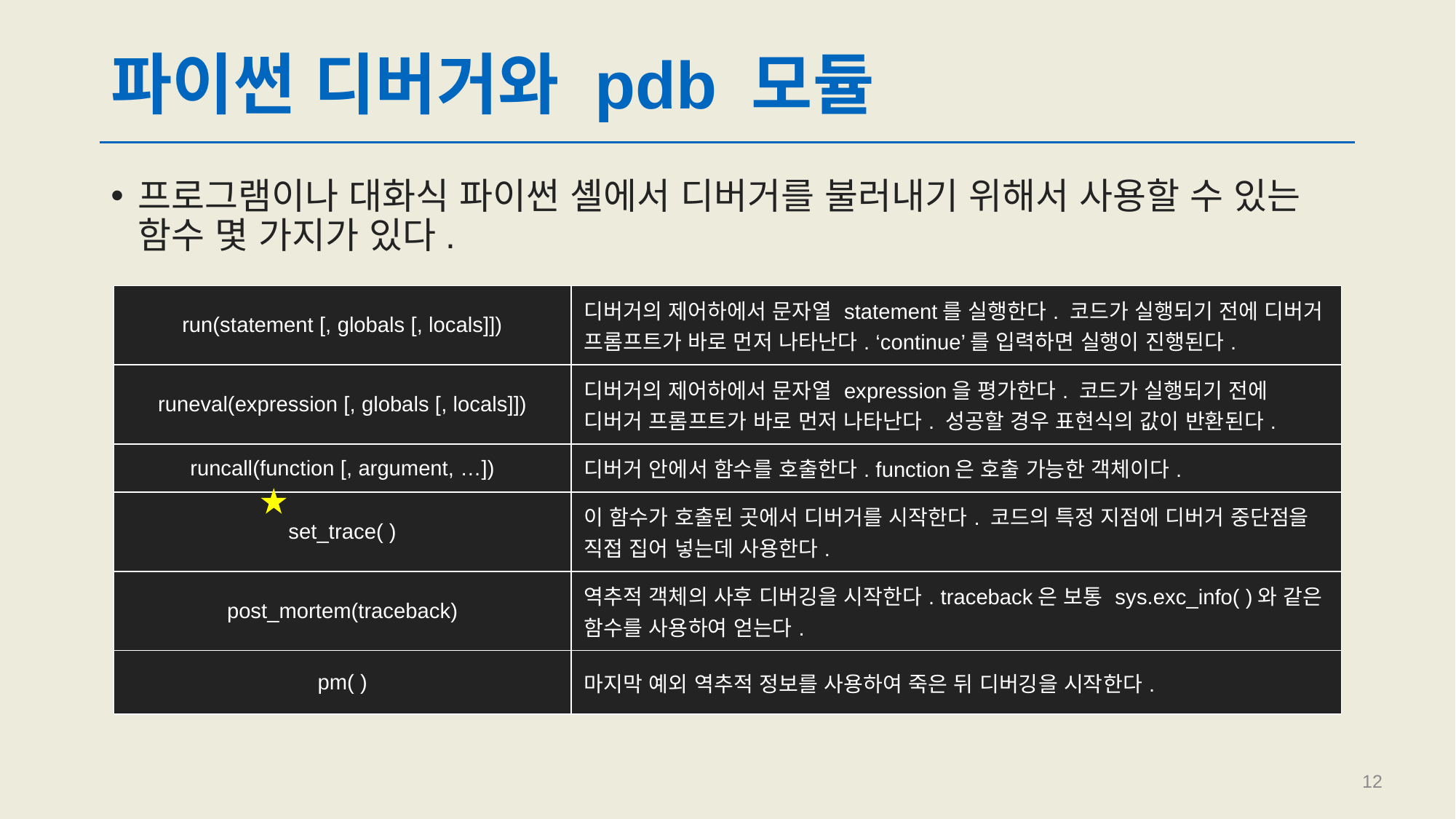

# 파이썬 디버거와 pdb 모듈
프로그램이나 대화식 파이썬 셸에서 디버거를 불러내기 위해서 사용할 수 있는 함수 몇 가지가 있다.
| run(statement [, globals [, locals]]) | 디버거의 제어하에서 문자열 statement를 실행한다. 코드가 실행되기 전에 디버거 프롬프트가 바로 먼저 나타난다. ‘continue’를 입력하면 실행이 진행된다. |
| --- | --- |
| runeval(expression [, globals [, locals]]) | 디버거의 제어하에서 문자열 expression을 평가한다. 코드가 실행되기 전에 디버거 프롬프트가 바로 먼저 나타난다. 성공할 경우 표현식의 값이 반환된다. |
| runcall(function [, argument, …]) | 디버거 안에서 함수를 호출한다. function은 호출 가능한 객체이다. |
| set\_trace( ) | 이 함수가 호출된 곳에서 디버거를 시작한다. 코드의 특정 지점에 디버거 중단점을 직접 집어 넣는데 사용한다. |
| post\_mortem(traceback) | 역추적 객체의 사후 디버깅을 시작한다. traceback은 보통 sys.exc\_info( )와 같은 함수를 사용하여 얻는다. |
| pm( ) | 마지막 예외 역추적 정보를 사용하여 죽은 뒤 디버깅을 시작한다. |

12